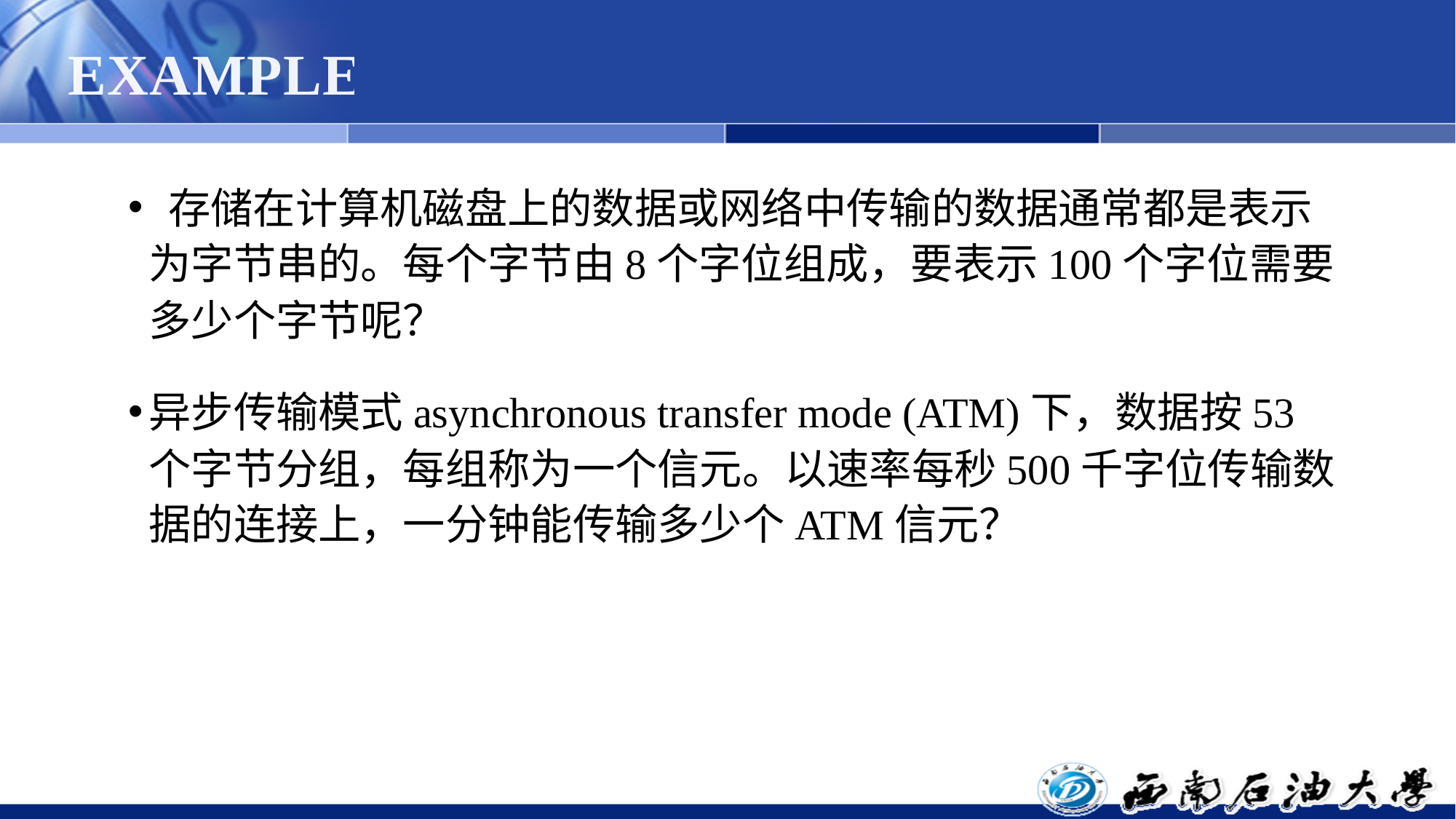

# EXAMPLE
 存储在计算机磁盘上的数据或网络中传输的数据通常都是表示为字节串的。每个字节由8个字位组成，要表示100个字位需要多少个字节呢？
异步传输模式asynchronous transfer mode (ATM)下，数据按53个字节分组，每组称为一个信元。以速率每秒500千字位传输数据的连接上，一分钟能传输多少个ATM信元？